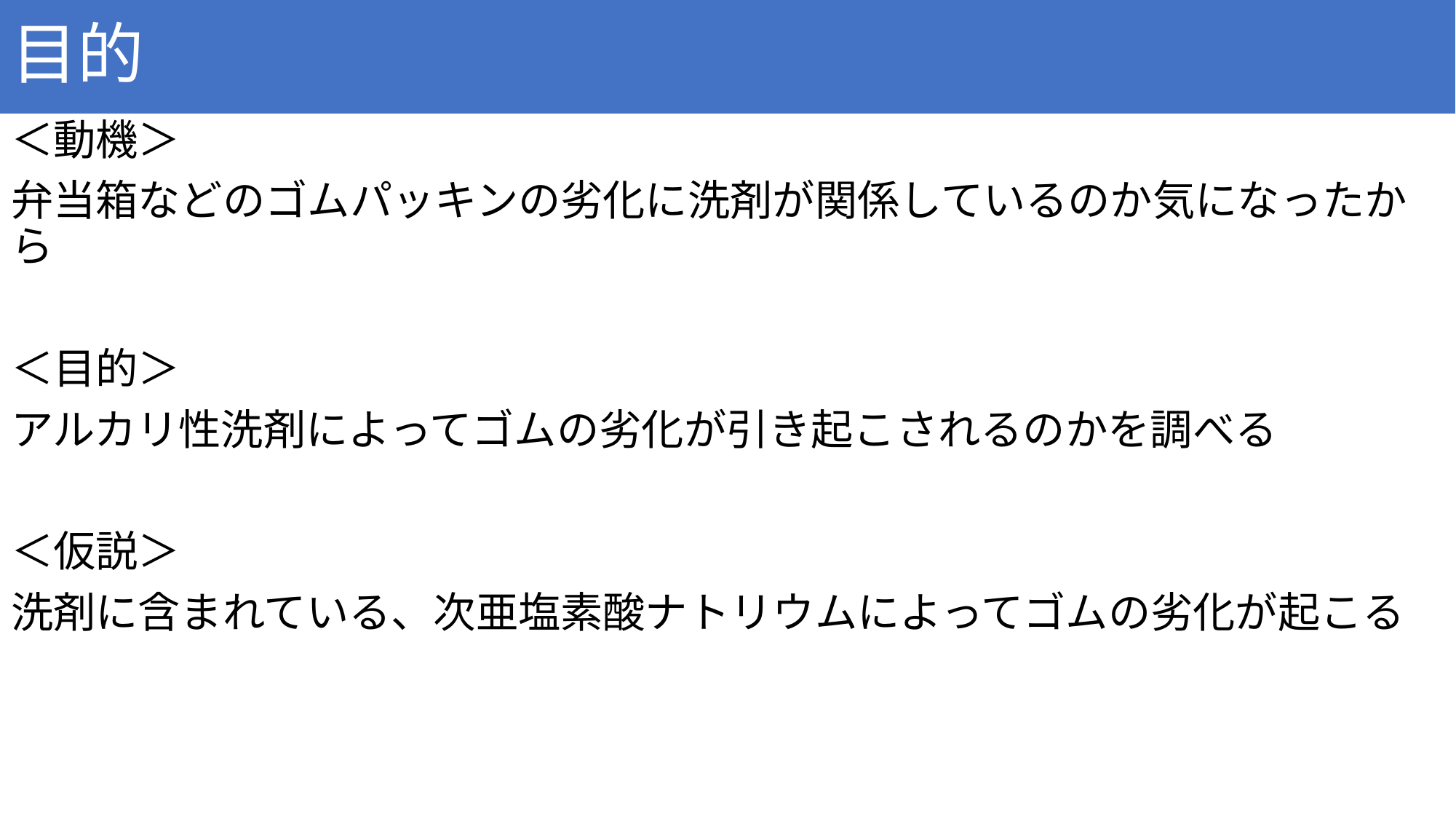

# 目的
＜動機＞
弁当箱などのゴムパッキンの劣化に洗剤が関係しているのか気になったから

＜目的＞
アルカリ性洗剤によってゴムの劣化が引き起こされるのかを調べる

＜仮説＞
洗剤に含まれている、次亜塩素酸ナトリウムによってゴムの劣化が起こる